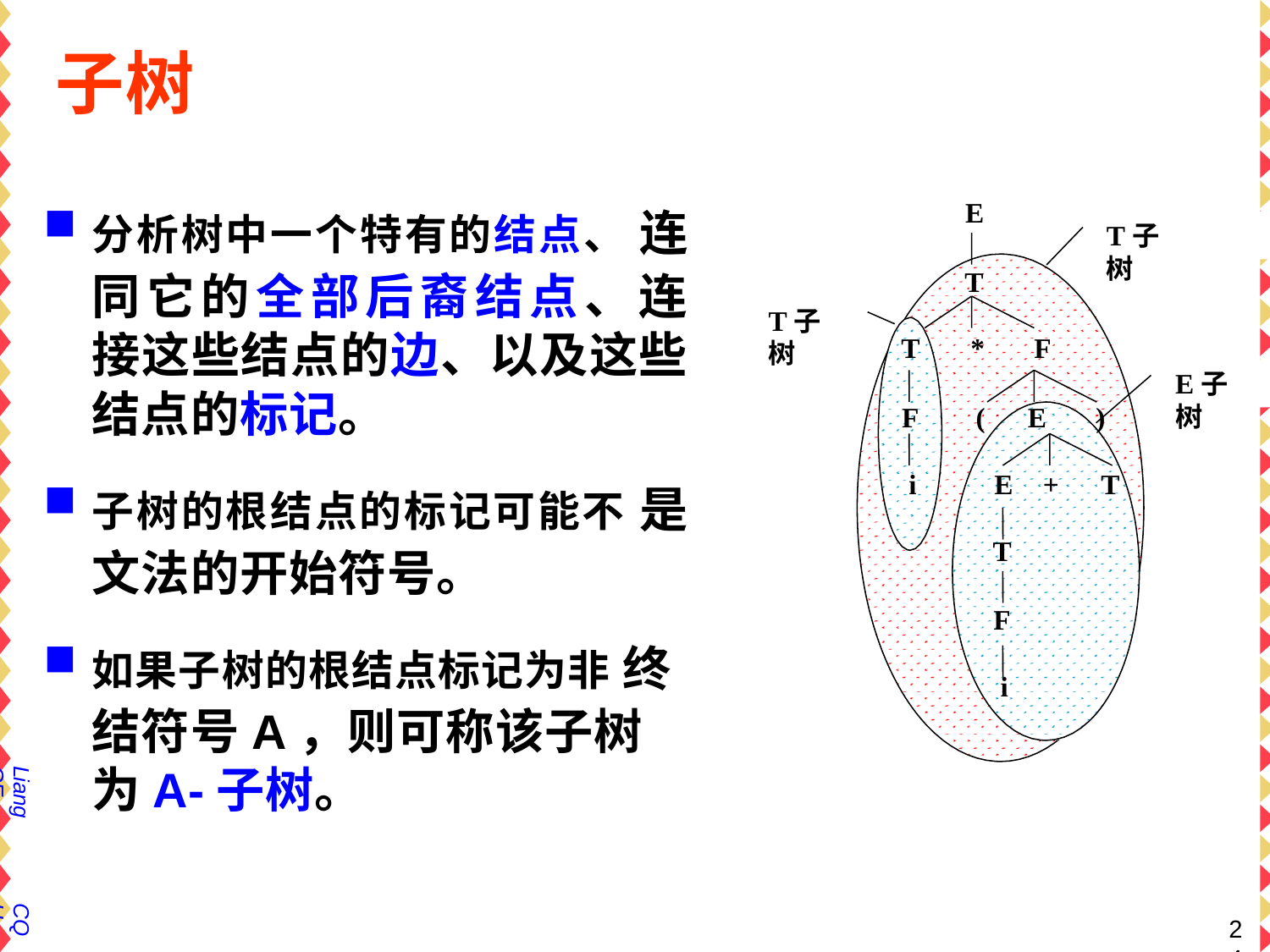

# 子树
分析树中一个特有的结点、 连同它的全部后裔结点、连 接这些结点的边、以及这些 结点的标记。
子树的根结点的标记可能不 是文法的开始符号。
如果子树的根结点标记为非 终结符号A，则可称该子树 为A-子树。
E

T子树

T

T子树

T	*	F

E子树

F	(	E	)

i
E	+	T

T

F

i
Liang GE
CQU
24